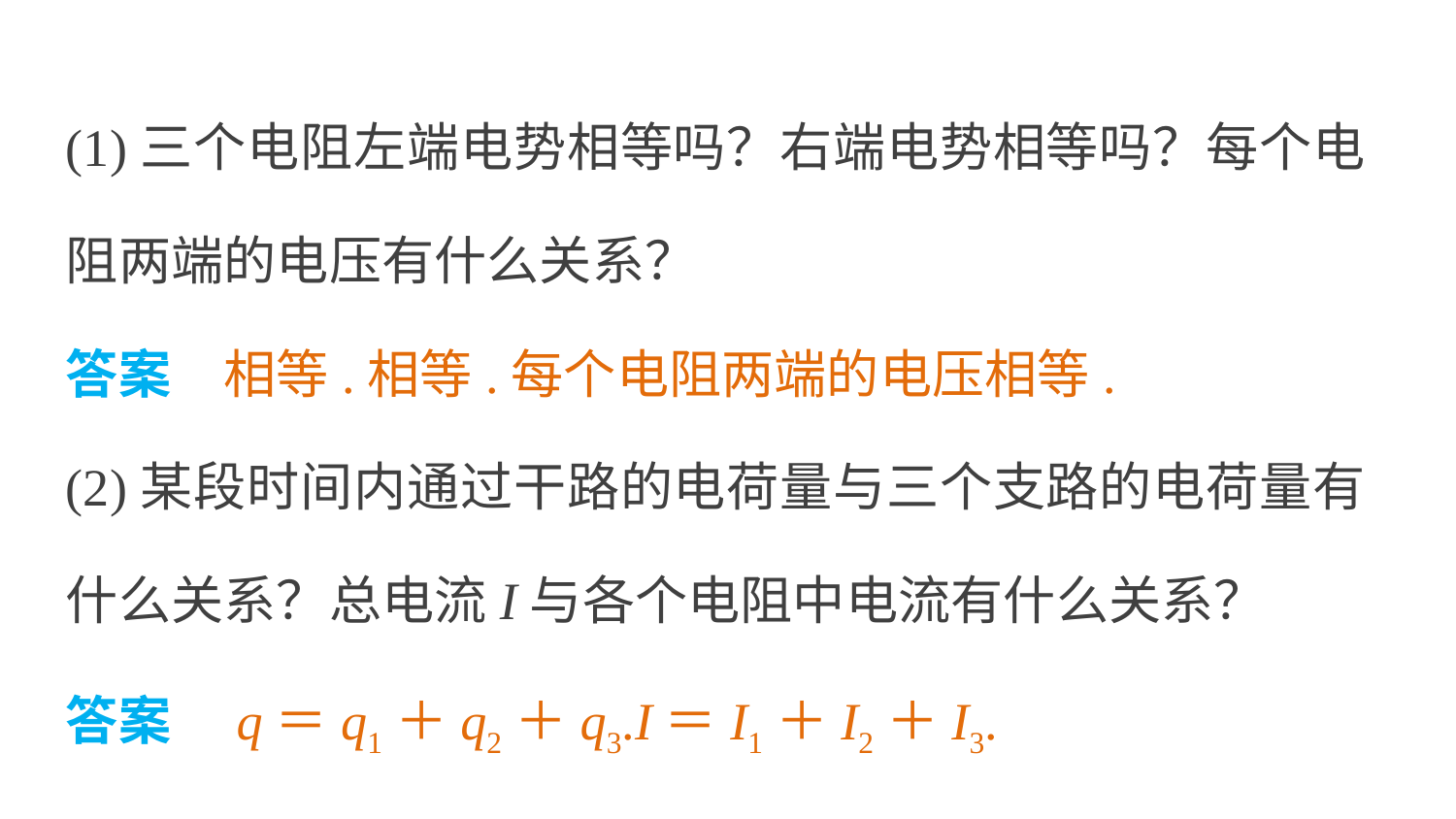

(1)三个电阻左端电势相等吗？右端电势相等吗？每个电阻两端的电压有什么关系？
答案　相等.相等.每个电阻两端的电压相等.
(2)某段时间内通过干路的电荷量与三个支路的电荷量有什么关系？总电流I与各个电阻中电流有什么关系？
答案　q＝q1＋q2＋q3.I＝I1＋I2＋I3.